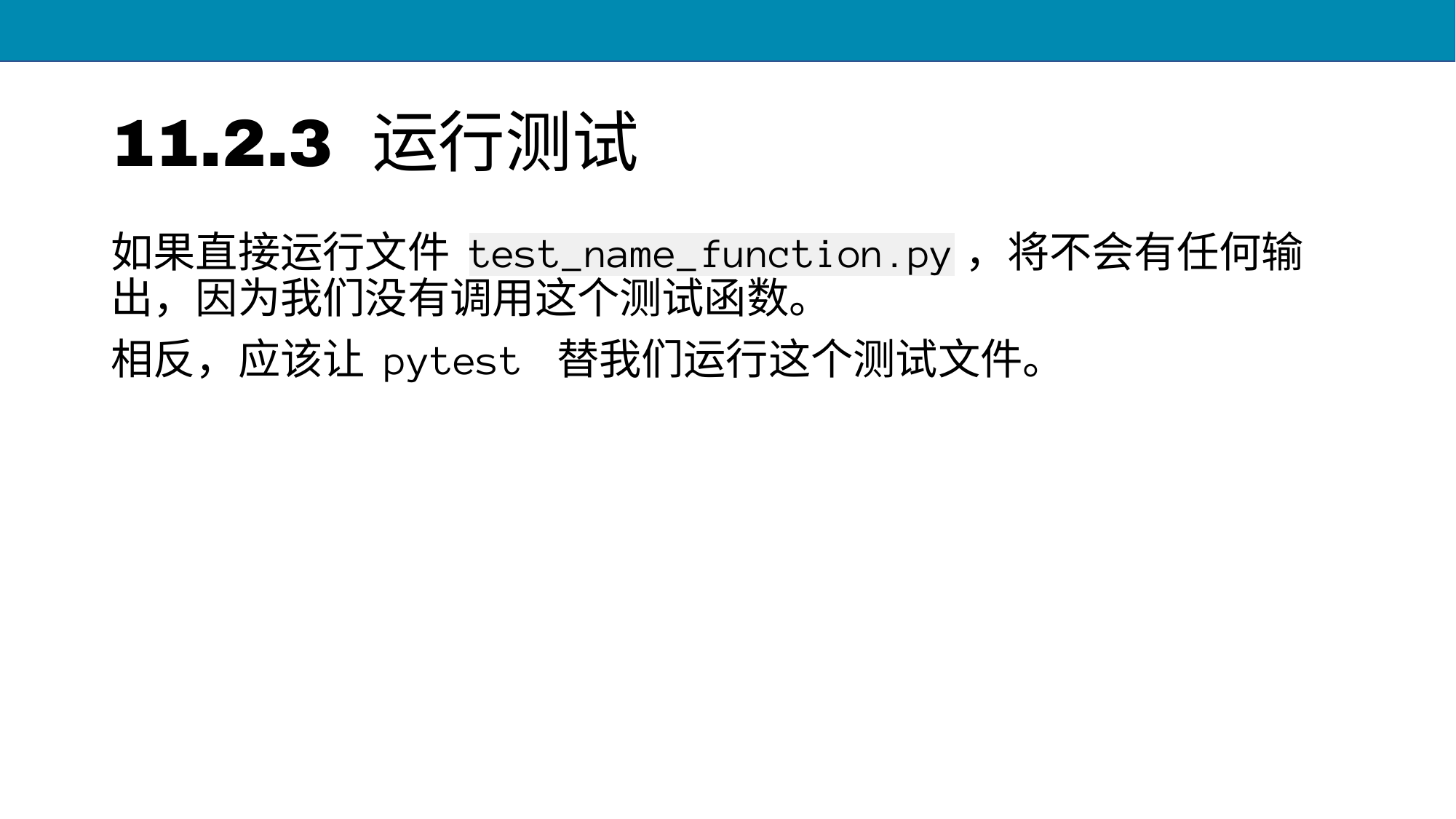

# 11.2.3 运行测试
如果直接运行文件 test_name_function.py，将不会有任何输出，因为我们没有调用这个测试函数。
相反，应该让 pytest 替我们运行这个测试文件。